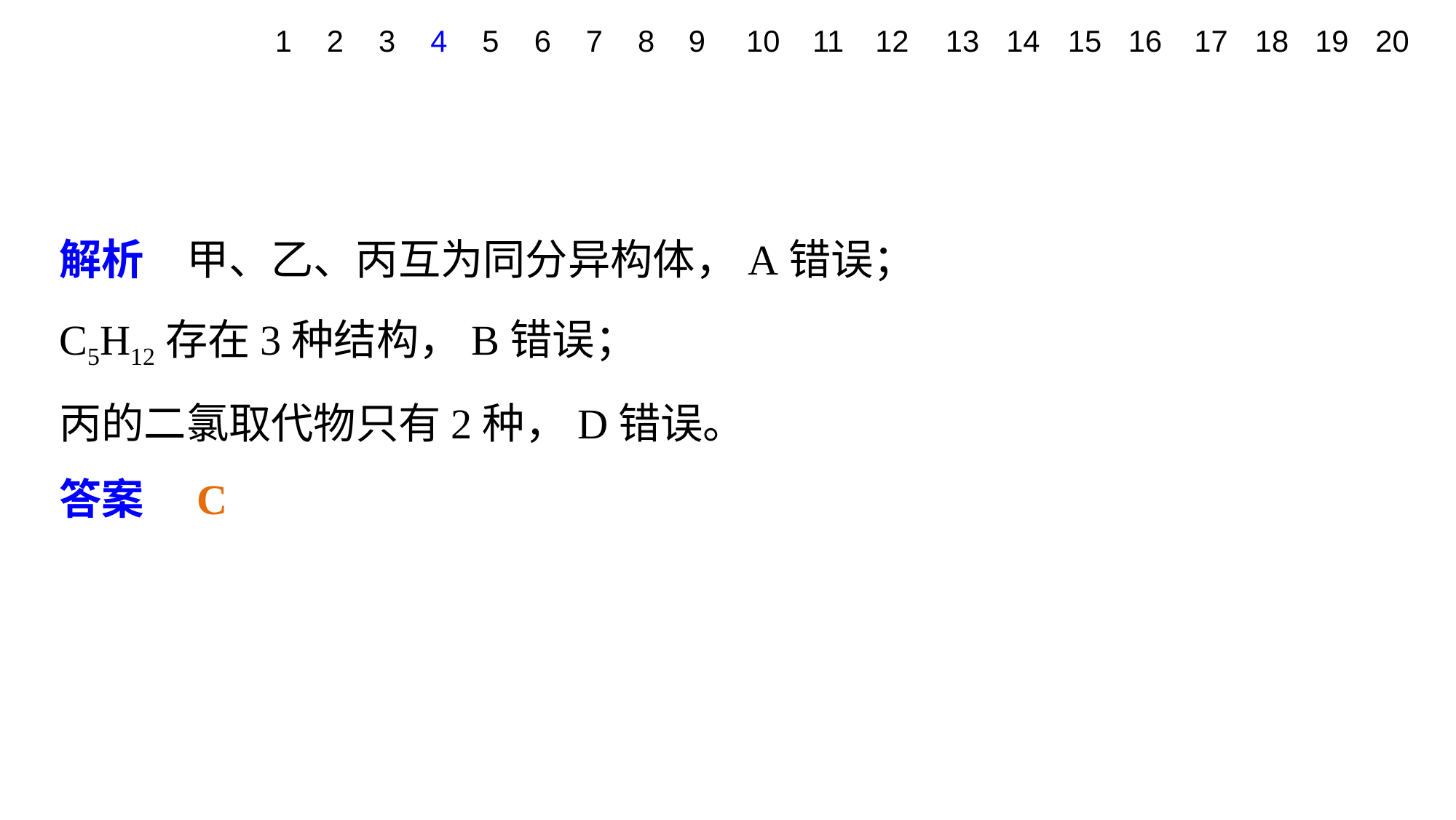

1
2
3
4
5
6
7
8
9
10
11
12
13
14
15
16
17
18
19
20
解析　甲、乙、丙互为同分异构体，A错误；
C5H12存在3种结构，B错误；
丙的二氯取代物只有2种，D错误。
答案　C